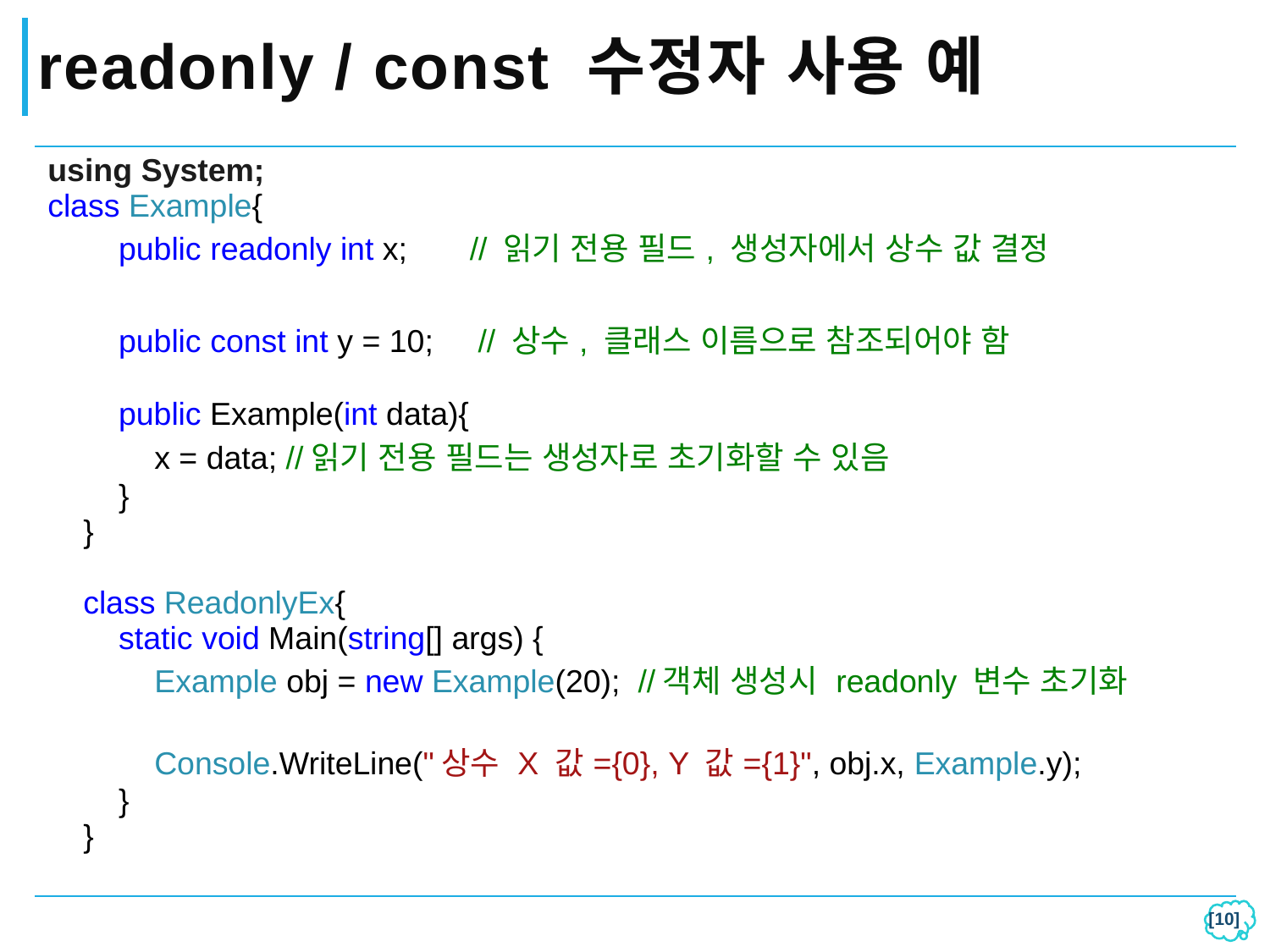

# readonly / const 수정자 사용 예
| using System; class Example{ public readonly int x; // 읽기 전용 필드, 생성자에서 상수 값 결정 public const int y = 10; // 상수, 클래스 이름으로 참조되어야 함 public Example(int data){ x = data; //읽기 전용 필드는 생성자로 초기화할 수 있음 } } class ReadonlyEx{ static void Main(string[] args) { Example obj = new Example(20); //객체 생성시 readonly 변수 초기화 Console.WriteLine("상수 X 값={0}, Y 값={1}", obj.x, Example.y); } } |
| --- |
[10]